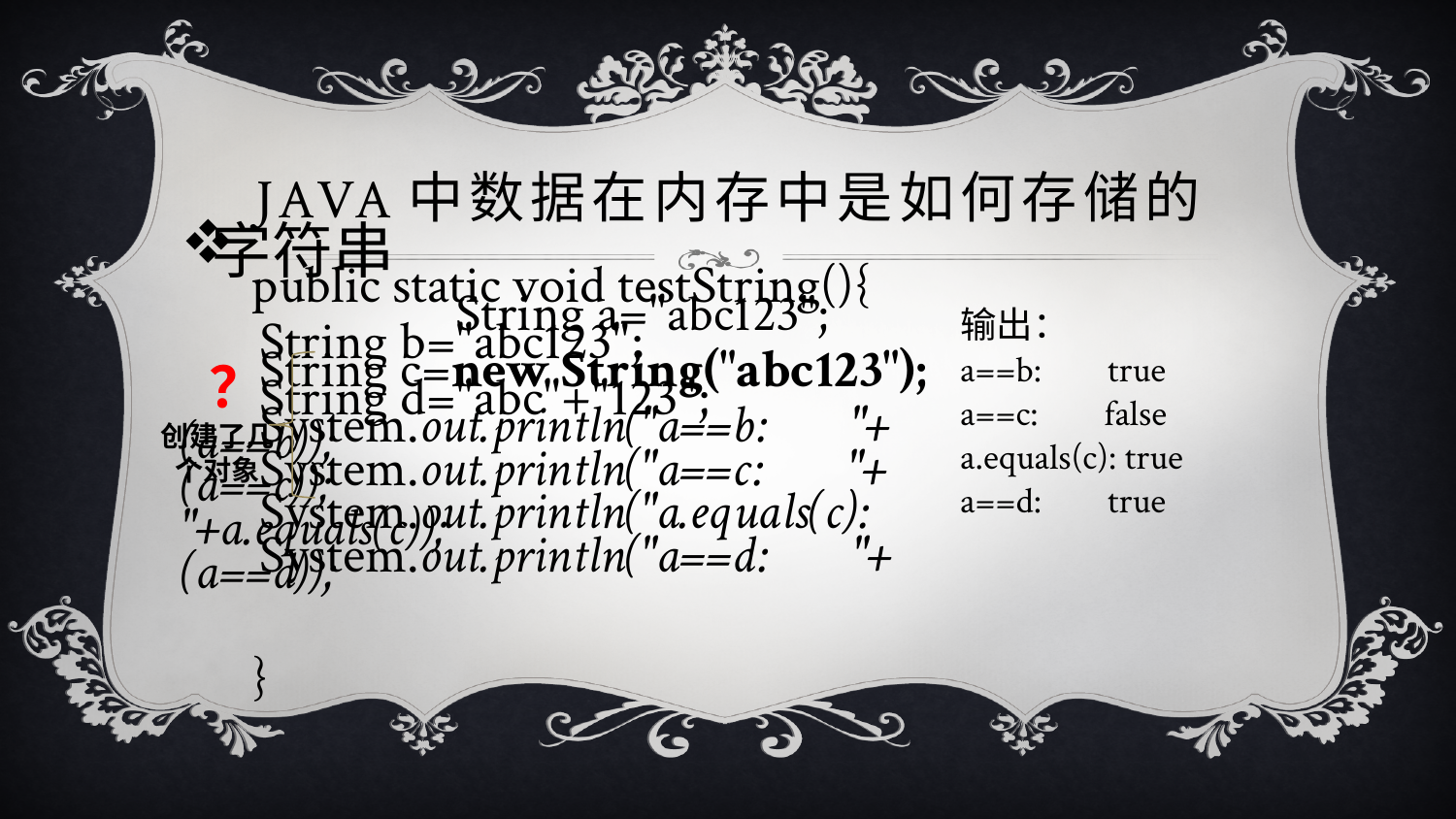

# Java中数据在内存中是如何存储的
字符串
      public static void testString(){
	String a="abc123";
	String b="abc123";
	String c=new String("abc123");
	String d="abc"+"123";
	System.out.println("a==b:       "+(a==b));
	System.out.println("a==c:       "+(a==c));
	System.out.println("a.equals(c): "+a.equals(c));
	System.out.println("a==d:       "+(a==d));
      }
输出：
a==b:        true
a==c:        false
a.equals(c): true
a==d:        true
  ？
创建了几个对象